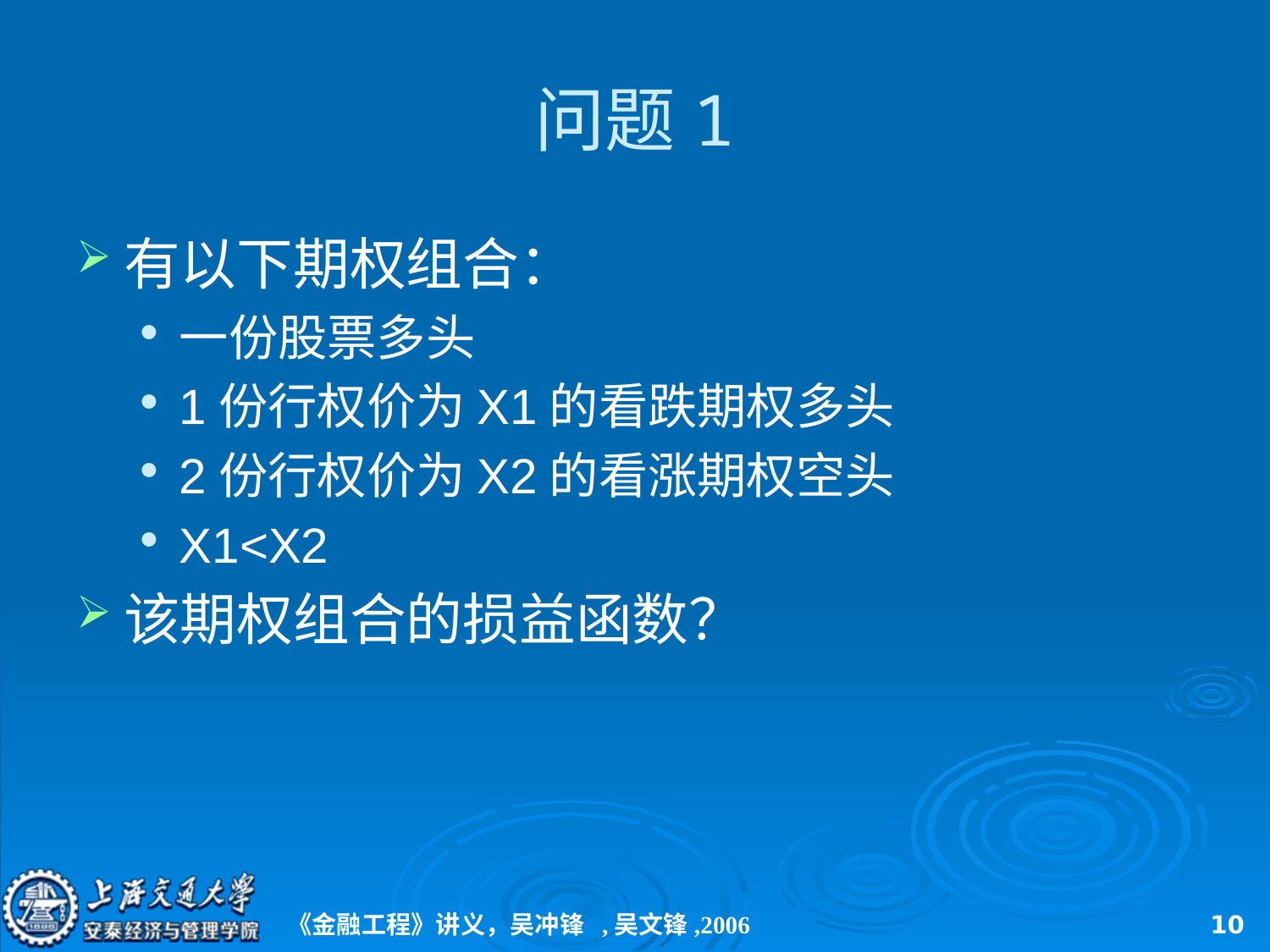

# 问题1
有以下期权组合：
一份股票多头
1份行权价为X1的看跌期权多头
2份行权价为X2的看涨期权空头
X1<X2
该期权组合的损益函数？